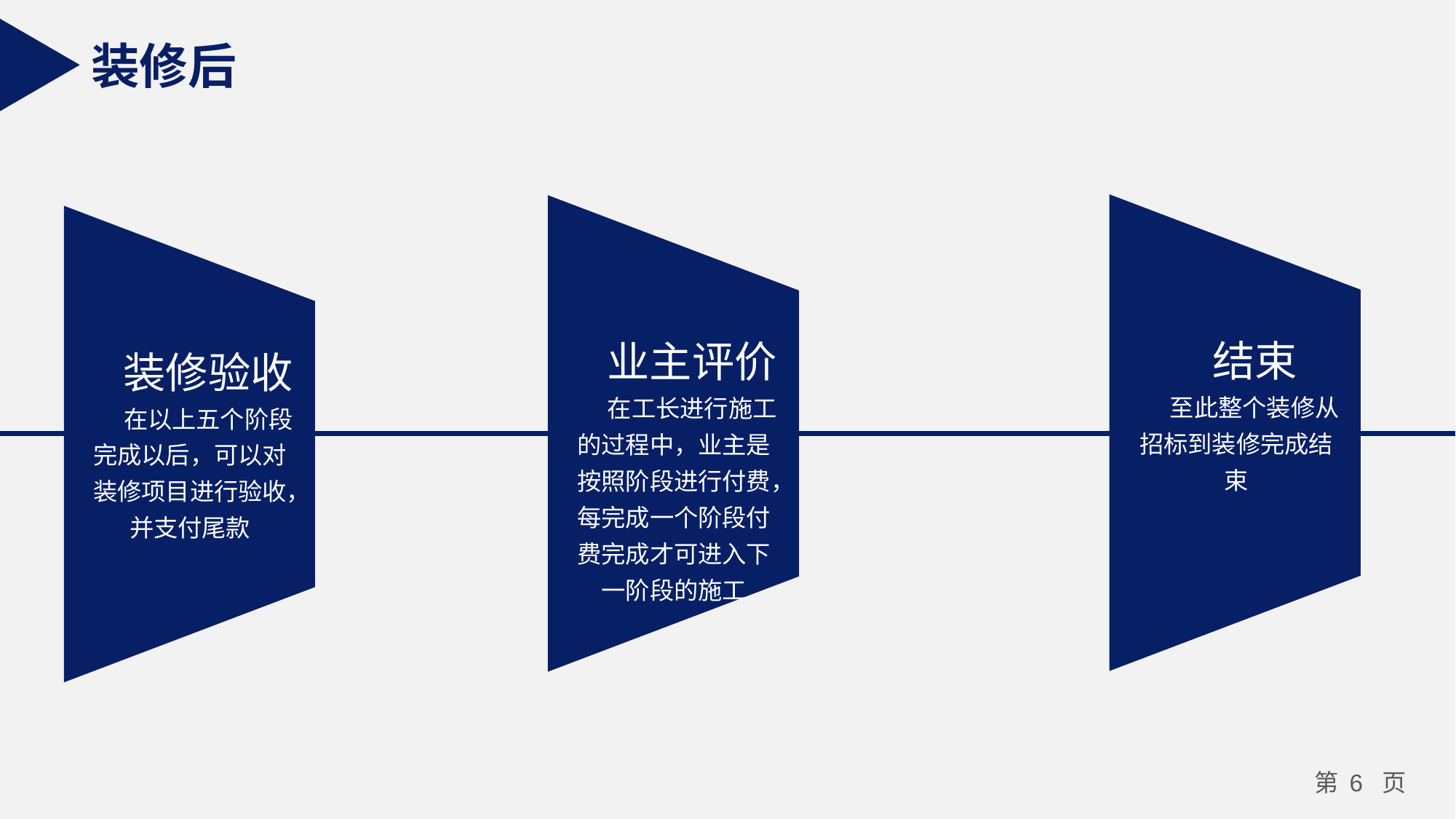

装修后

结束
至此整个装修从招标到装修完成结束

业主评价
在工长进行施工的过程中，业主是按照阶段进行付费，每完成一个阶段付费完成才可进入下一阶段的施工

装修验收
在以上五个阶段完成以后，可以对装修项目进行验收，并支付尾款